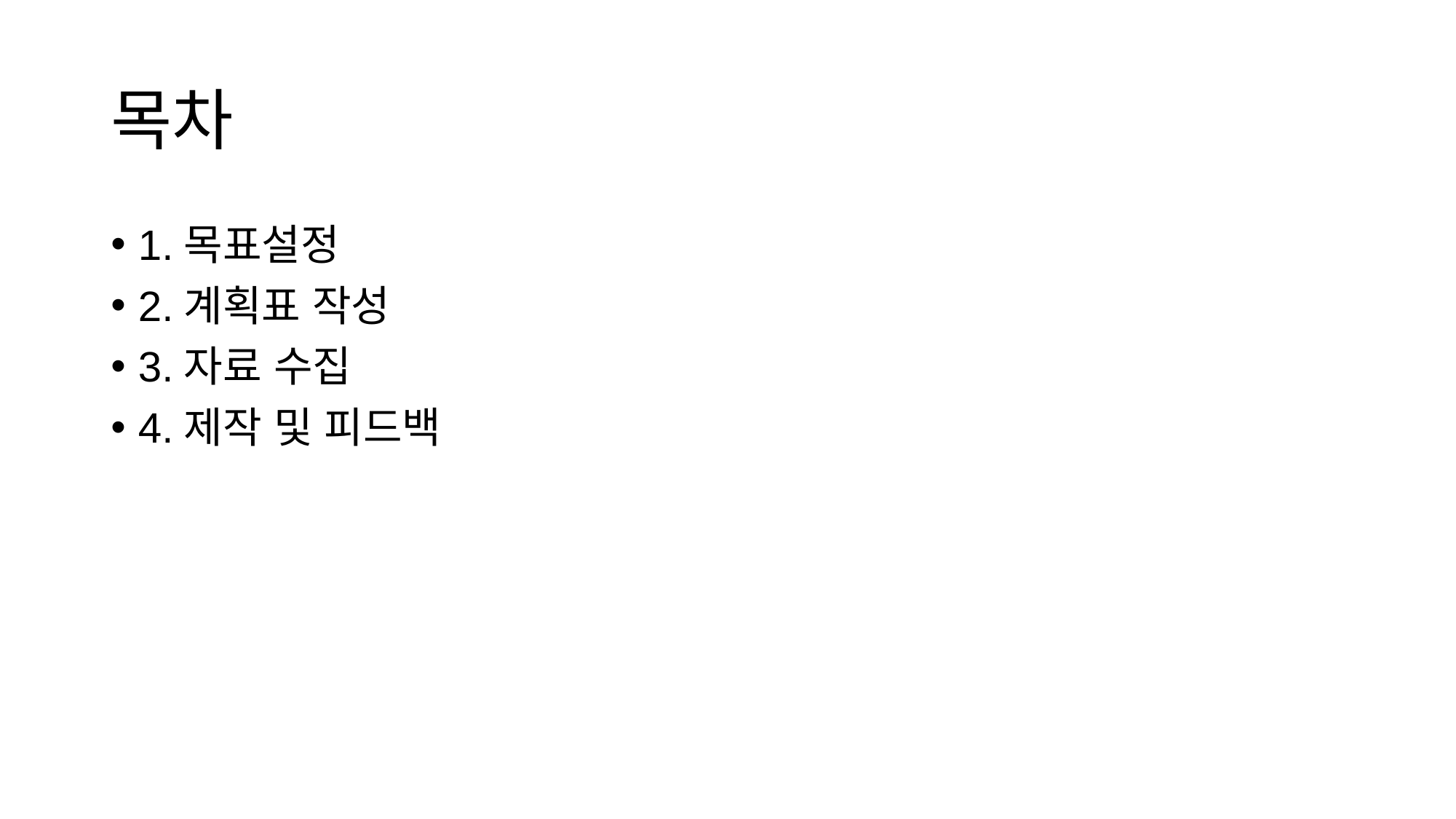

# 목차
1.목표설정
2.계획표 작성
3.자료 수집
4.제작 및 피드백